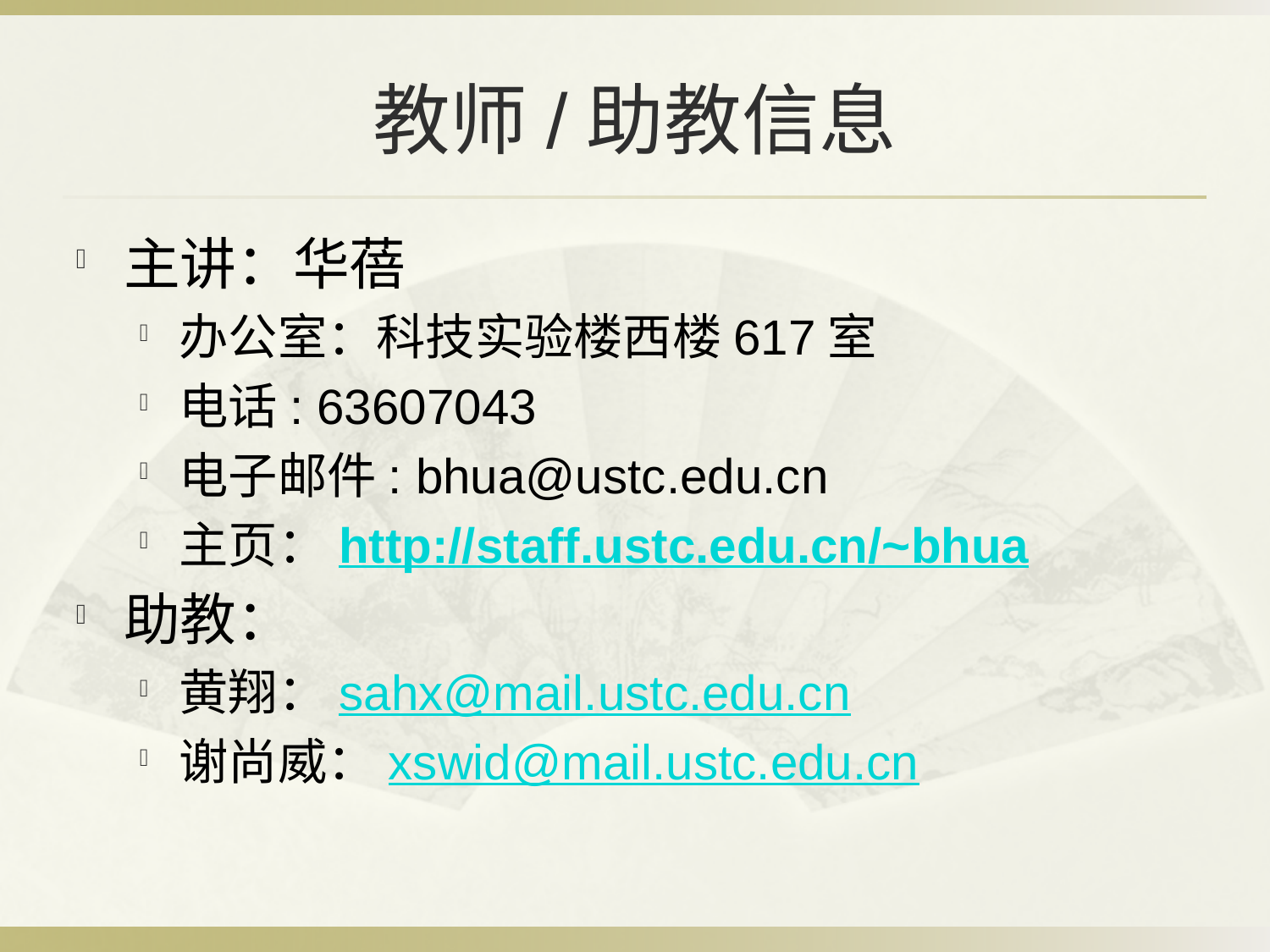

# 教师/助教信息
主讲：华蓓
办公室：科技实验楼西楼617室
电话: 63607043
电子邮件: bhua@ustc.edu.cn
主页：http://staff.ustc.edu.cn/~bhua
助教：
黄翔：sahx@mail.ustc.edu.cn
谢尚威：xswid@mail.ustc.edu.cn